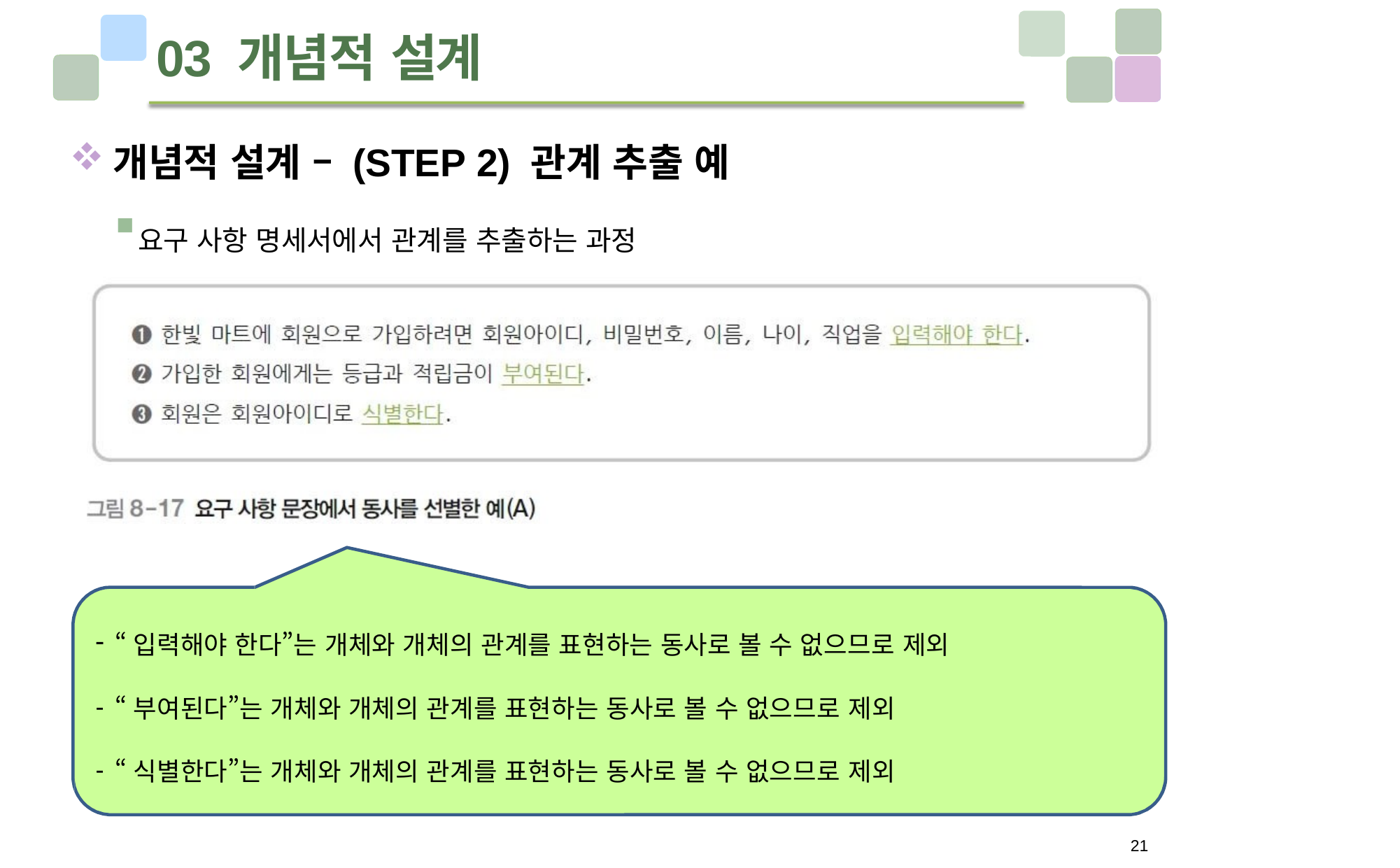

# 03 개념적 설계
개념적 설계 – (STEP 2) 관계 추출 예
요구 사항 명세서에서 관계를 추출하는 과정

“입력해야 한다”는 개체와 개체의 관계를 표현하는 동사로 볼 수 없으므로 제외

“부여된다”는 개체와 개체의 관계를 표현하는 동사로 볼 수 없으므로 제외

“식별한다”는 개체와 개체의 관계를 표현하는 동사로 볼 수 없으므로 제외
21